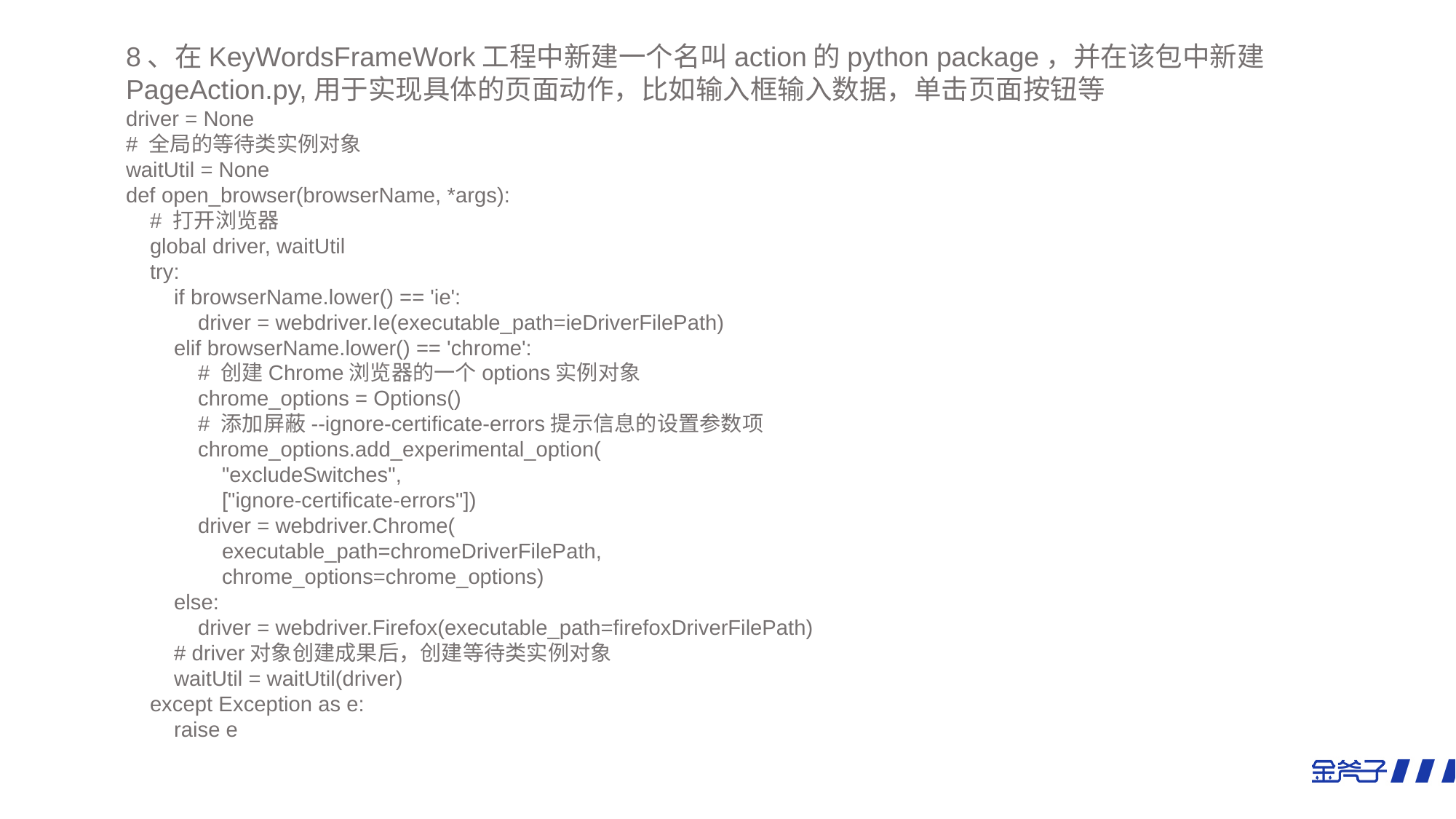

8、在KeyWordsFrameWork工程中新建一个名叫action的python package，并在该包中新建PageAction.py,用于实现具体的页面动作，比如输入框输入数据，单击页面按钮等
driver = None
# 全局的等待类实例对象
waitUtil = None
def open_browser(browserName, *args):
    # 打开浏览器
    global driver, waitUtil
    try:
        if browserName.lower() == 'ie':
            driver = webdriver.Ie(executable_path=ieDriverFilePath)
        elif browserName.lower() == 'chrome':
            # 创建Chrome浏览器的一个options实例对象
            chrome_options = Options()
            # 添加屏蔽--ignore-certificate-errors提示信息的设置参数项
            chrome_options.add_experimental_option(
                "excludeSwitches",
                ["ignore-certificate-errors"])
            driver = webdriver.Chrome(
                executable_path=chromeDriverFilePath,
                chrome_options=chrome_options)
        else:
            driver = webdriver.Firefox(executable_path=firefoxDriverFilePath)
        # driver对象创建成果后，创建等待类实例对象
        waitUtil = waitUtil(driver)
    except Exception as e:
        raise e